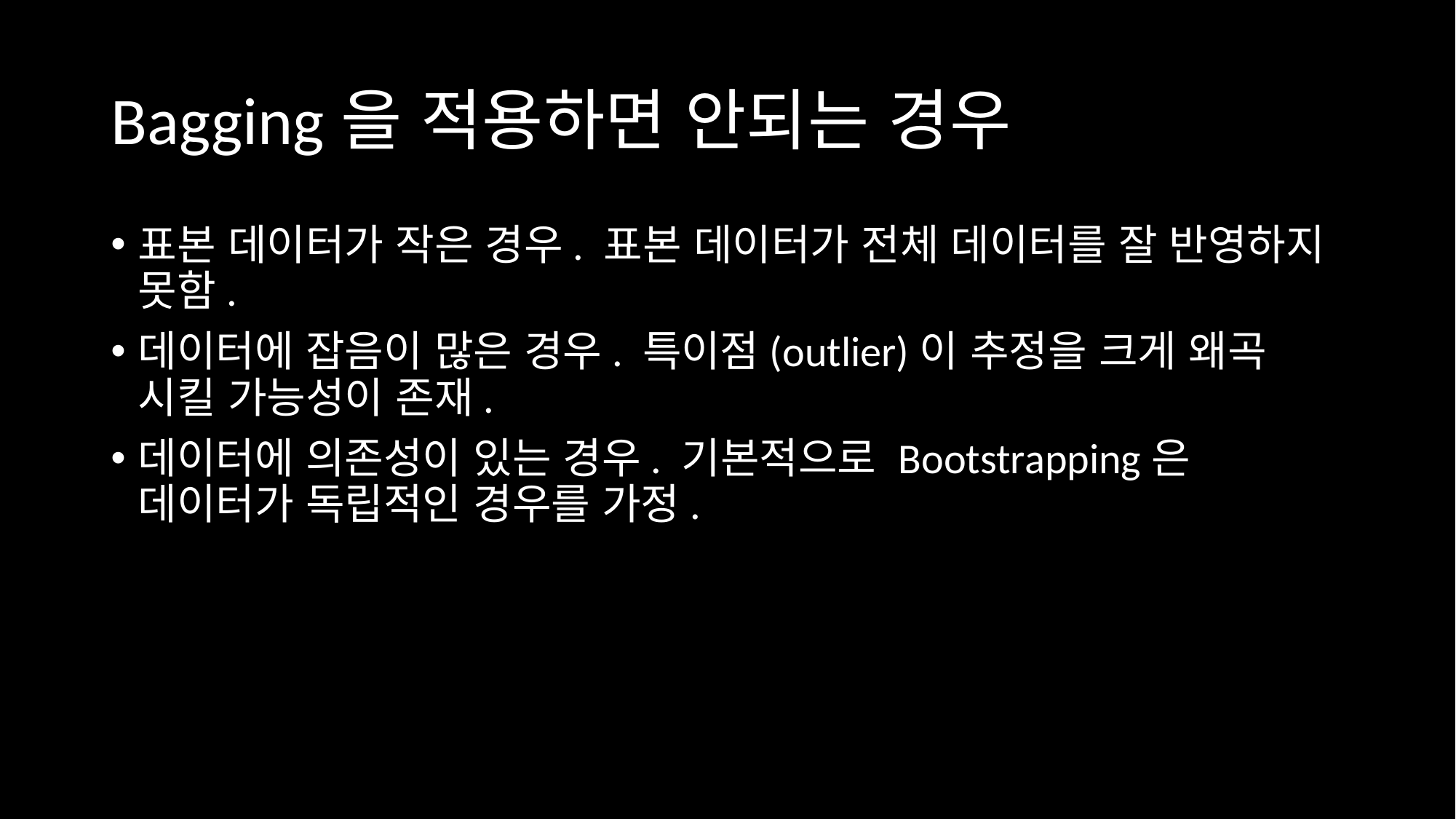

# Bagging을 적용하면 안되는 경우
표본 데이터가 작은 경우. 표본 데이터가 전체 데이터를 잘 반영하지 못함.
데이터에 잡음이 많은 경우. 특이점(outlier)이 추정을 크게 왜곡 시킬 가능성이 존재.
데이터에 의존성이 있는 경우. 기본적으로 Bootstrapping은 데이터가 독립적인 경우를 가정.